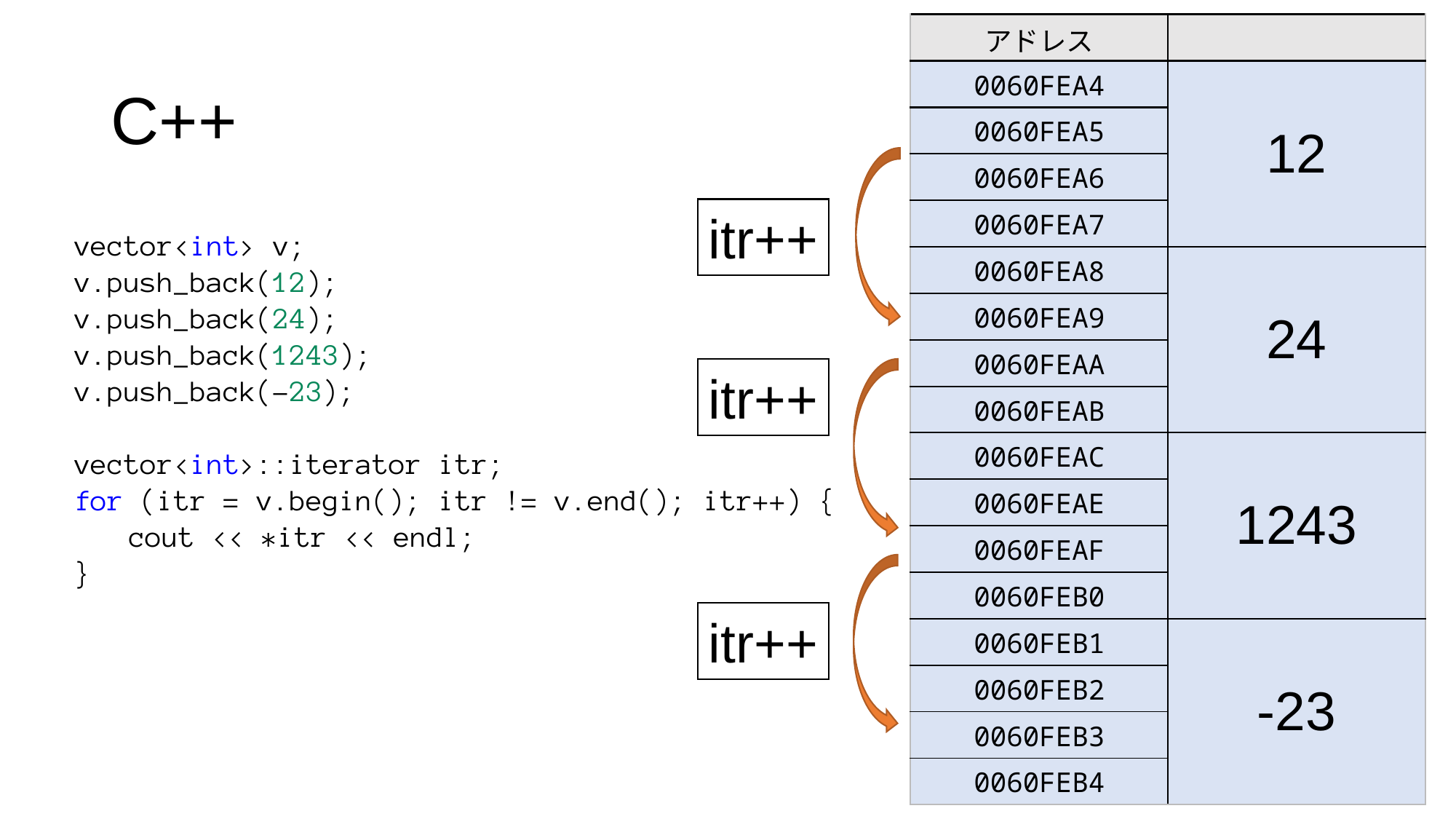

| アドレス |  |
| --- | --- |
| 0060FEA4 | 12 |
| 0060FEA5 |  |
| 0060FEA6 |  |
| 0060FEA7 |  |
| 0060FEA8 | 24 |
| 0060FEA9 |  |
| 0060FEAA |  |
| 0060FEAB |  |
| 0060FEAC | 1243 |
| 0060FEAE |  |
| 0060FEAF |  |
| 0060FEB0 |  |
| 0060FEB1 | -23 |
| 0060FEB2 |  |
| 0060FEB3 |  |
| 0060FEB4 |  |
# C++

itr++
vector<int> v;
v.push_back(12);
v.push_back(24);
v.push_back(1243);
v.push_back(-23);
vector<int>::iterator itr;
for (itr = v.begin(); itr != v.end(); itr++) {
cout << *itr << endl;
}
itr++

itr++